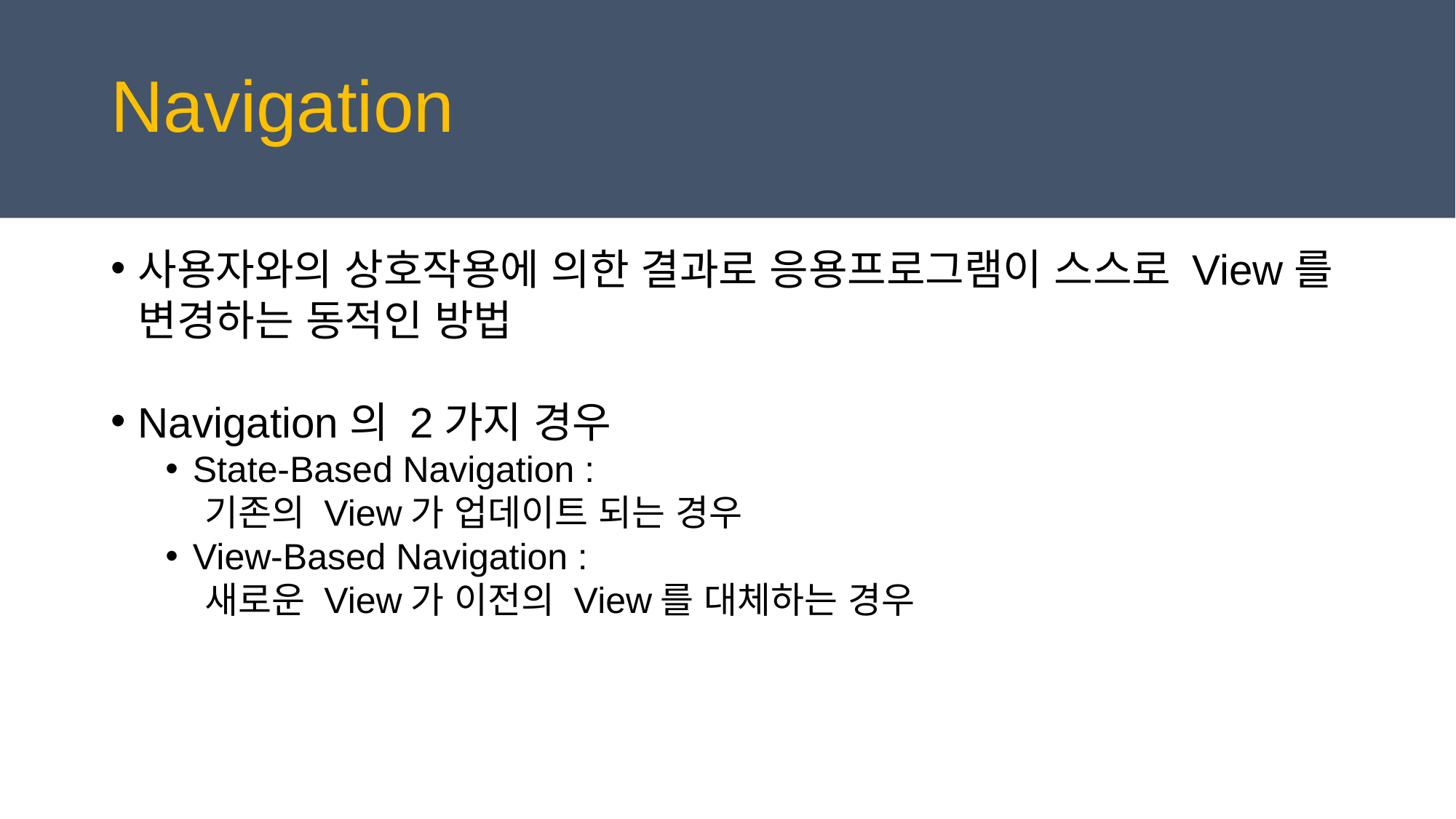

Navigation
사용자와의 상호작용에 의한 결과로 응용프로그램이 스스로 View를 변경하는 동적인 방법

Navigation의 2가지 경우
State-Based Navigation :
   기존의 View가 업데이트 되는 경우
View-Based Navigation :
   새로운 View가 이전의 View를 대체하는 경우